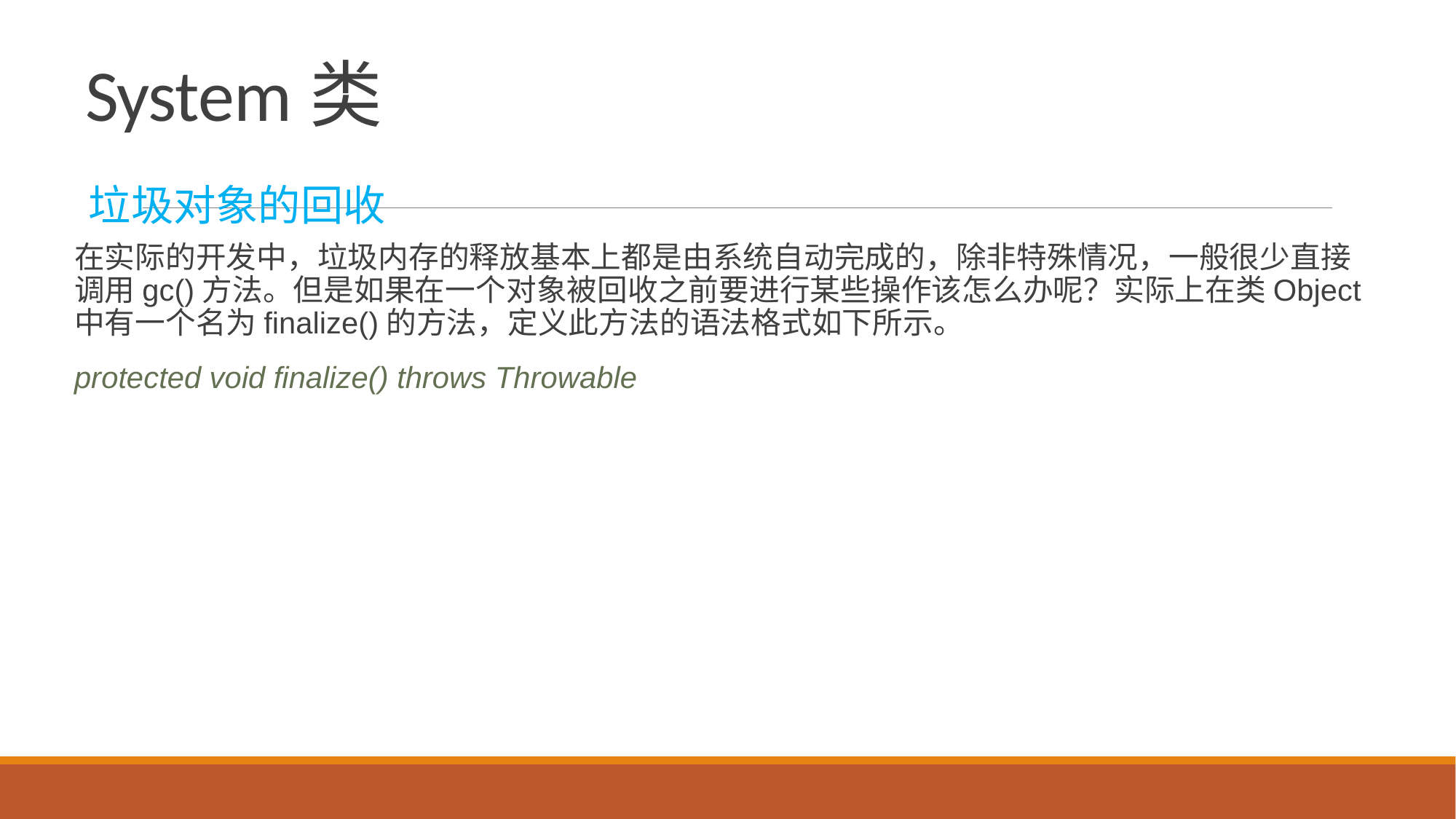

# System类
垃圾对象的回收
在实际的开发中，垃圾内存的释放基本上都是由系统自动完成的，除非特殊情况，一般很少直接调用gc()方法。但是如果在一个对象被回收之前要进行某些操作该怎么办呢？实际上在类Object中有一个名为finalize()的方法，定义此方法的语法格式如下所示。
protected void finalize() throws Throwable